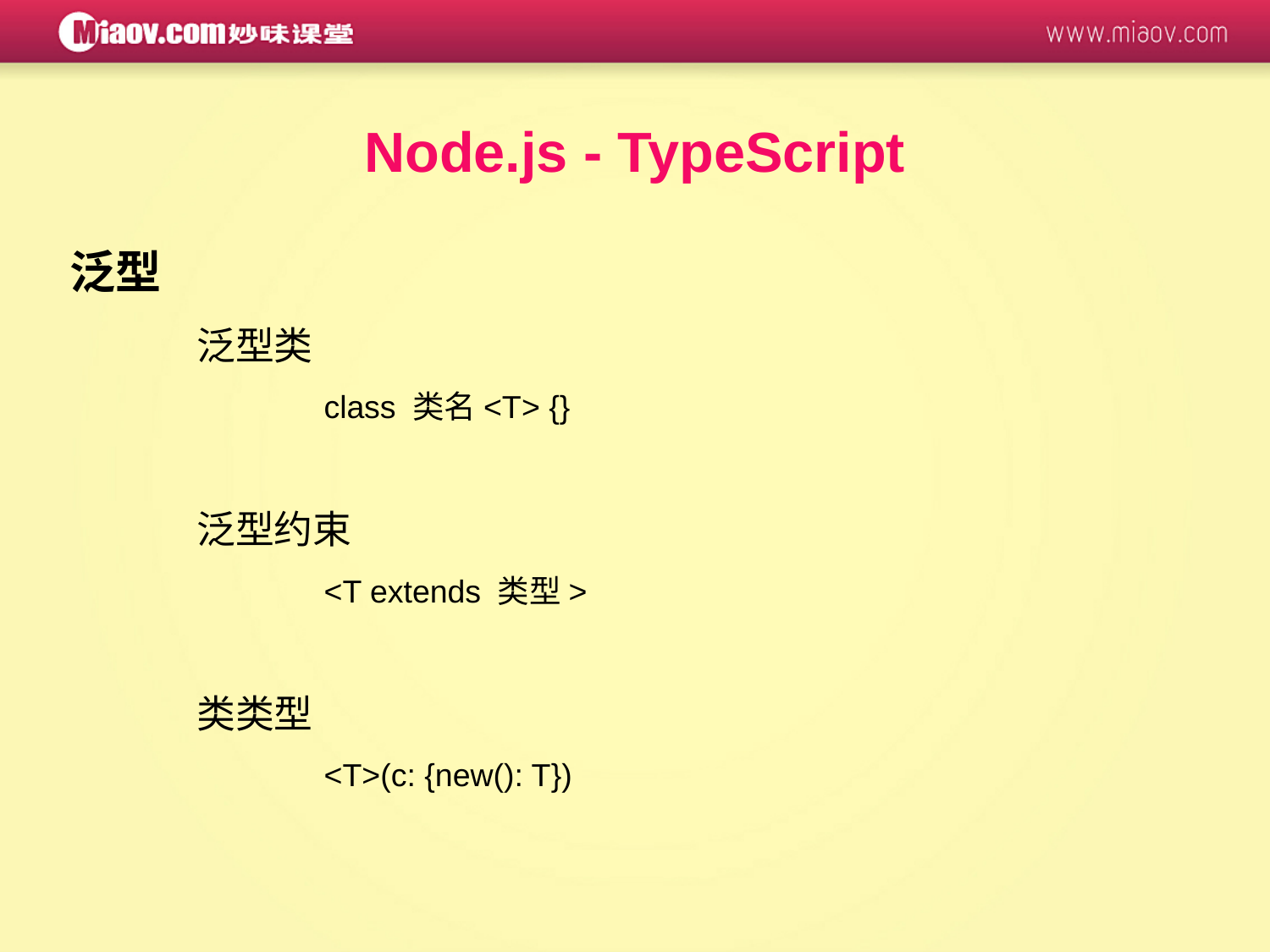

Node.js - TypeScript
泛型
	泛型类
		class 类名<T> {}

	泛型约束
		<T extends 类型>

	类类型
		<T>(c: {new(): T})